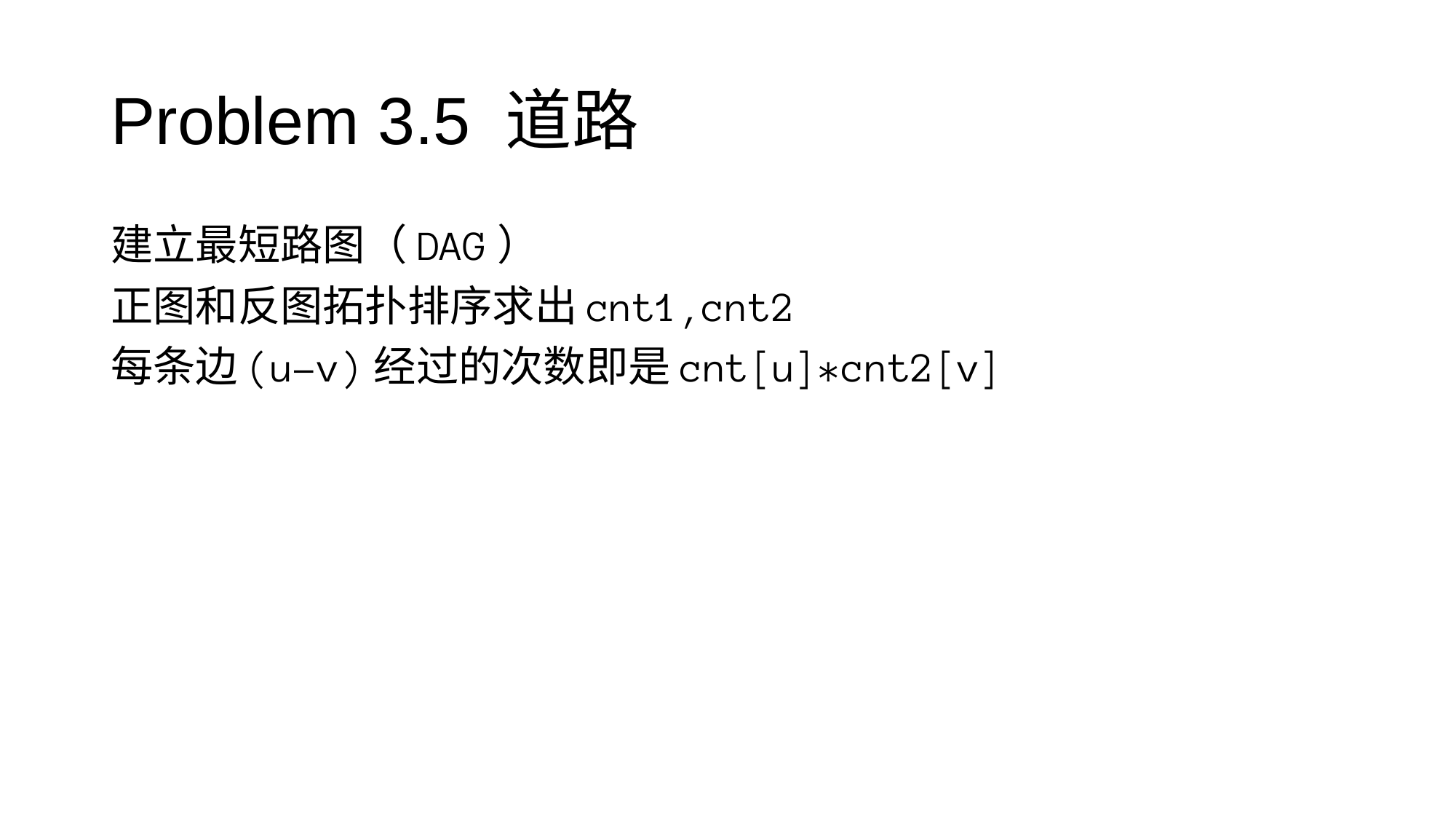

# Problem 3.5 道路
建立最短路图（DAG）
正图和反图拓扑排序求出cnt1,cnt2
每条边(u-v)经过的次数即是cnt[u]*cnt2[v]